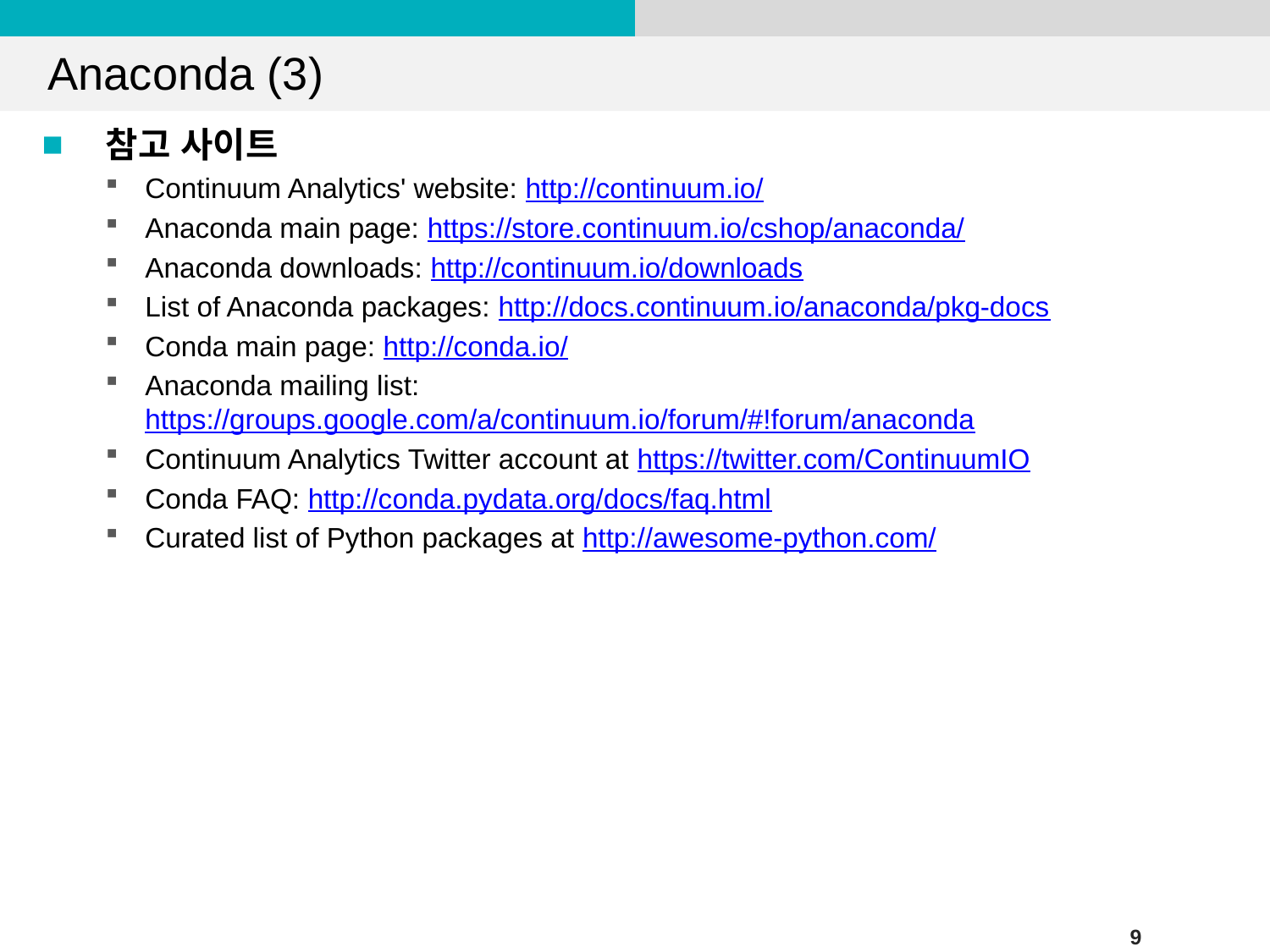

# Anaconda (3)
참고 사이트
Continuum Analytics' website: http://continuum.io/
Anaconda main page: https://store.continuum.io/cshop/anaconda/
Anaconda downloads: http://continuum.io/downloads
List of Anaconda packages: http://docs.continuum.io/anaconda/pkg-docs
Conda main page: http://conda.io/
Anaconda mailing list: https://groups.google.com/a/continuum.io/forum/#!forum/anaconda
Continuum Analytics Twitter account at https://twitter.com/ContinuumIO
Conda FAQ: http://conda.pydata.org/docs/faq.html
Curated list of Python packages at http://awesome-python.com/